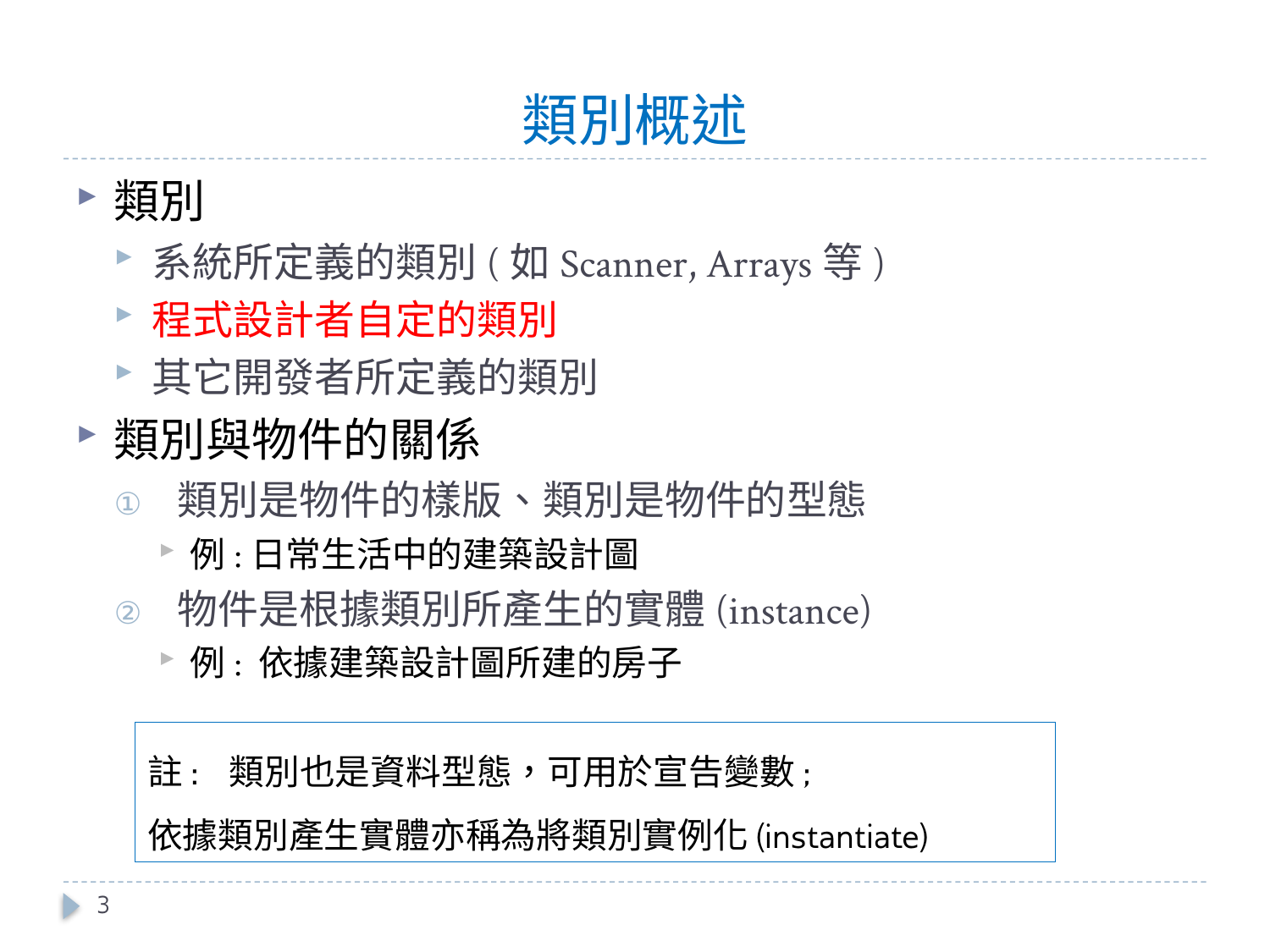

# 類別概述
類別
系統所定義的類別(如Scanner, Arrays等)
程式設計者自定的類別
其它開發者所定義的類別
類別與物件的關係
類別是物件的樣版、類別是物件的型態
例:日常生活中的建築設計圖
物件是根據類別所產生的實體(instance)
例: 依據建築設計圖所建的房子
註:  類別也是資料型態，可用於宣告變數;
依據類別產生實體亦稱為將類別實例化(instantiate)
3